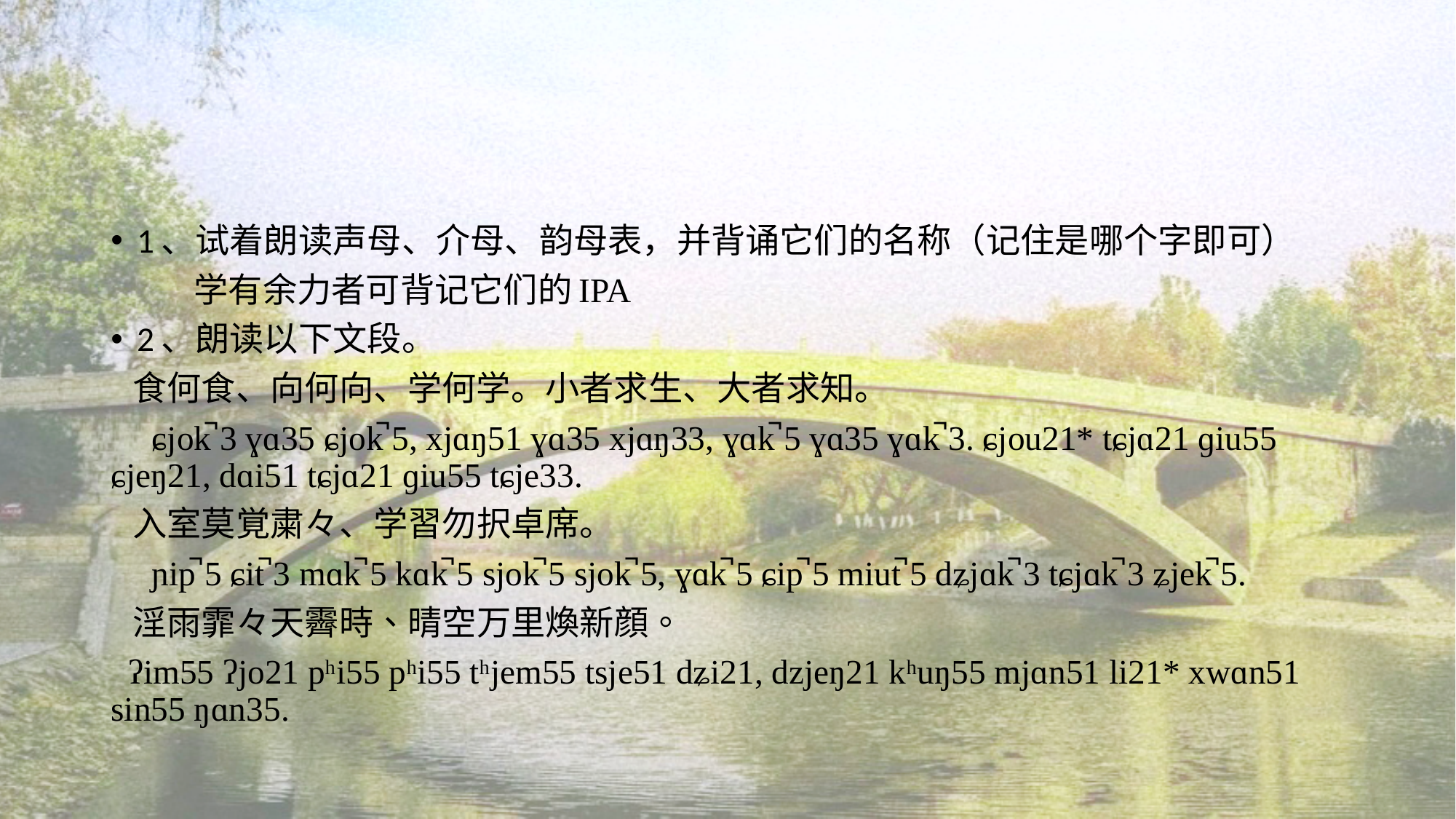

#
1、试着朗读声母、介母、韵母表，并背诵它们的名称（记住是哪个字即可）
          学有余力者可背记它们的IPA
2、朗读以下文段。
  食何食、向何向、学何学。小者求生、大者求知。
  ɕjok̚ 3 ɣɑ35 ɕjok̚ 5, xjɑŋ51 ɣɑ35 xjɑŋ33, ɣɑk̚ 5 ɣɑ35 ɣɑk̚ 3. ɕjou21* tɕjɑ21 ɡiu55 ɕjeŋ21, dɑi51 tɕjɑ21 ɡiu55 tɕje33.
  入室莫覚粛々、学習勿択卓席。
  ɲip̚ 5 ɕit̚ 3 mɑk̚ 5 kɑk̚ 5 sjok̚ 5 sjok̚ 5, ɣɑk̚ 5 ɕip̚ 5 miut̚ 5 dʑjɑk̚ 3 tɕjɑk̚ 3 ʑjek̚ 5.
  淫雨霏々天霽時、晴空万里煥新顔。
  ʔim55 ʔjo21 pʰi55 pʰi55 tʰjem55 tsje51 dʑi21, dzjeŋ21 kʰuŋ55 mjɑn51 li21* xwɑn51 sin55 ŋɑn35.